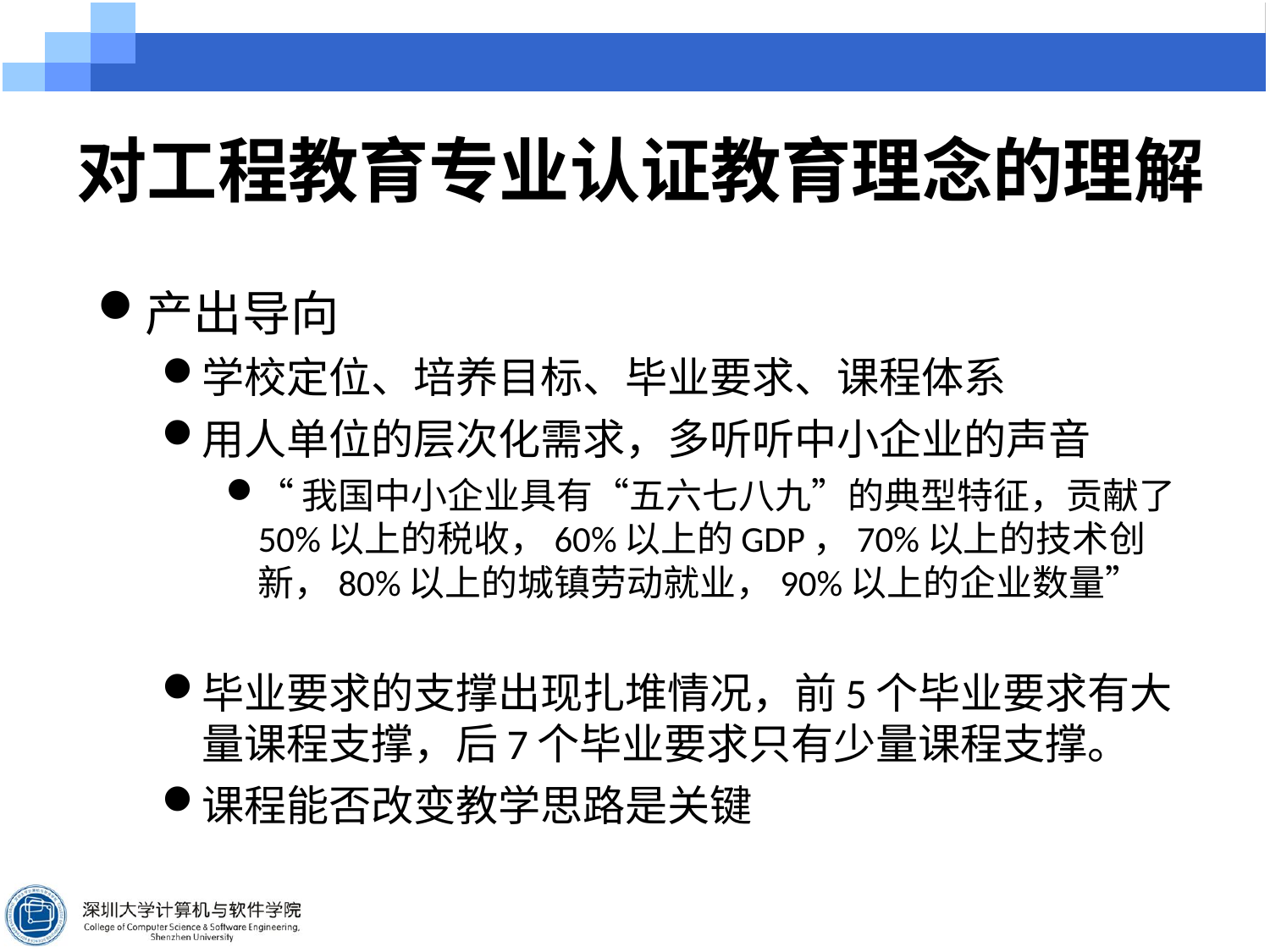

对工程教育专业认证教育理念的理解
产出导向
学校定位、培养目标、毕业要求、课程体系
用人单位的层次化需求，多听听中小企业的声音
“我国中小企业具有“五六七八九”的典型特征，贡献了50%以上的税收，60%以上的GDP，70%以上的技术创新，80%以上的城镇劳动就业，90%以上的企业数量”

毕业要求的支撑出现扎堆情况，前5个毕业要求有大量课程支撑，后7个毕业要求只有少量课程支撑。
课程能否改变教学思路是关键